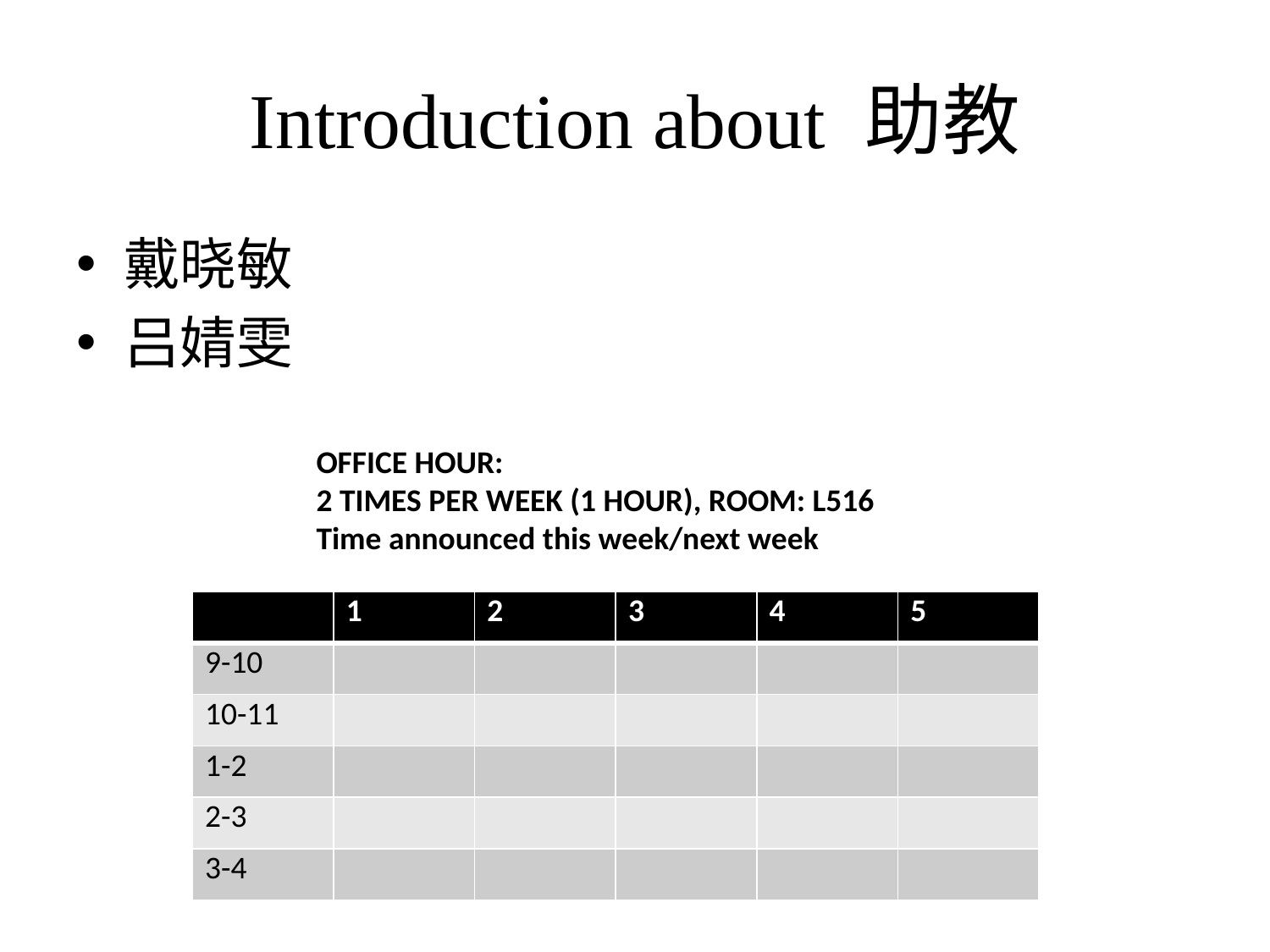

# Introduction about 助教
戴晓敏
吕婧雯
OFFICE HOUR:
2 TIMES PER WEEK (1 HOUR), ROOM: L516
Time announced this week/next week
|  | 1 | 2 | 3 | 4 | 5 |
| --- | --- | --- | --- | --- | --- |
| 9-10 |  |  |  |  |  |
| 10-11 |  |  |  |  |  |
| 1-2 |  |  |  |  |  |
| 2-3 |  |  |  |  |  |
| 3-4 |  |  |  |  |  |